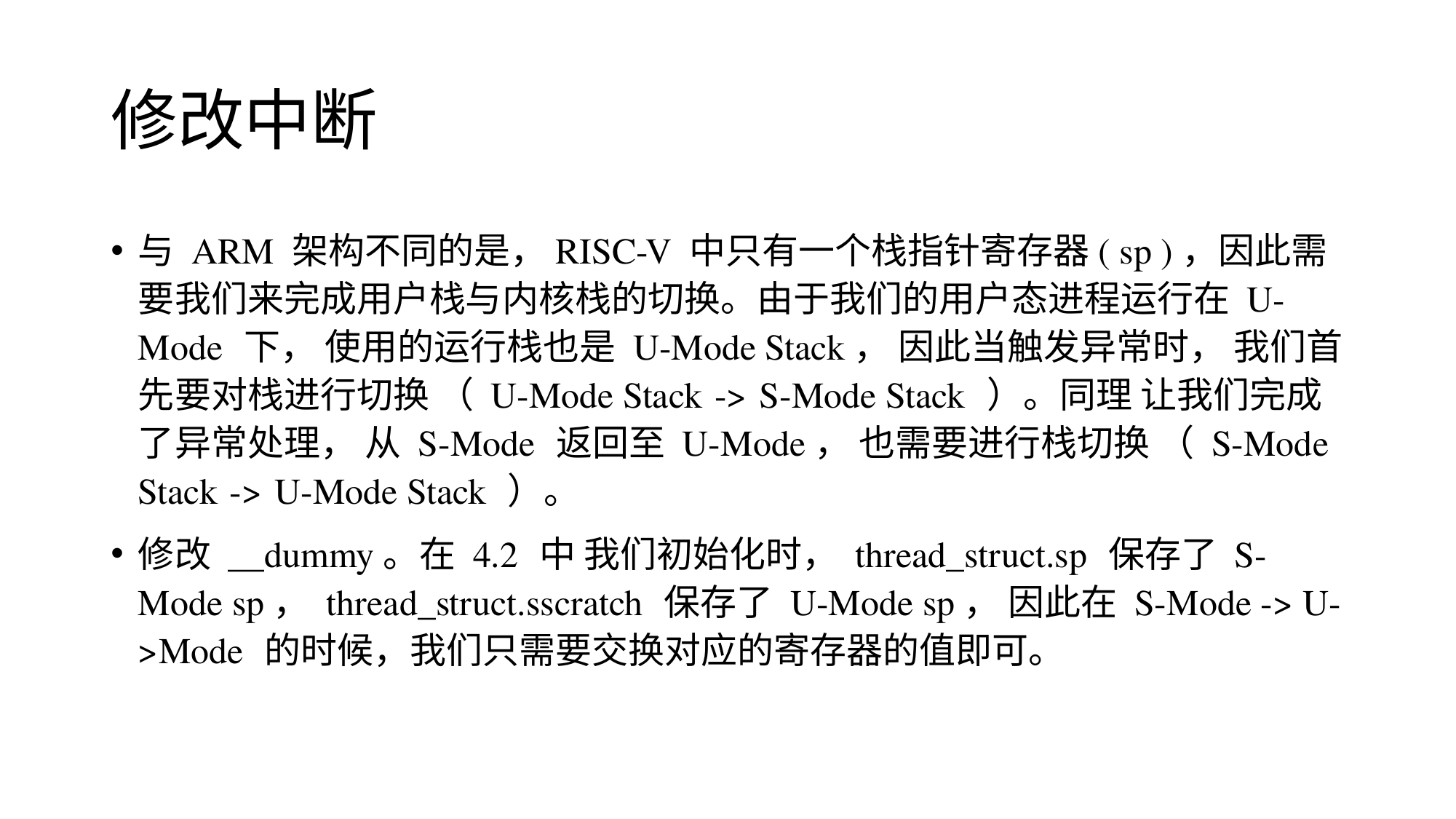

# 修改中断
与 ARM 架构不同的是，RISC-V 中只有一个栈指针寄存器( sp )，因此需要我们来完成用户栈与内核栈的切换。由于我们的用户态进程运行在 U-Mode 下， 使用的运行栈也是 U-Mode Stack， 因此当触发异常时， 我们首先要对栈进行切换 （ U-Mode Stack -> S-Mode Stack ）。同理 让我们完成了异常处理， 从 S-Mode 返回至 U-Mode， 也需要进行栈切换 （ S-Mode Stack -> U-Mode Stack ）。
修改 __dummy。在 4.2 中 我们初始化时， thread_struct.sp 保存了 S-Mode sp， thread_struct.sscratch 保存了 U-Mode sp， 因此在 S-Mode -> U->Mode 的时候，我们只需要交换对应的寄存器的值即可。